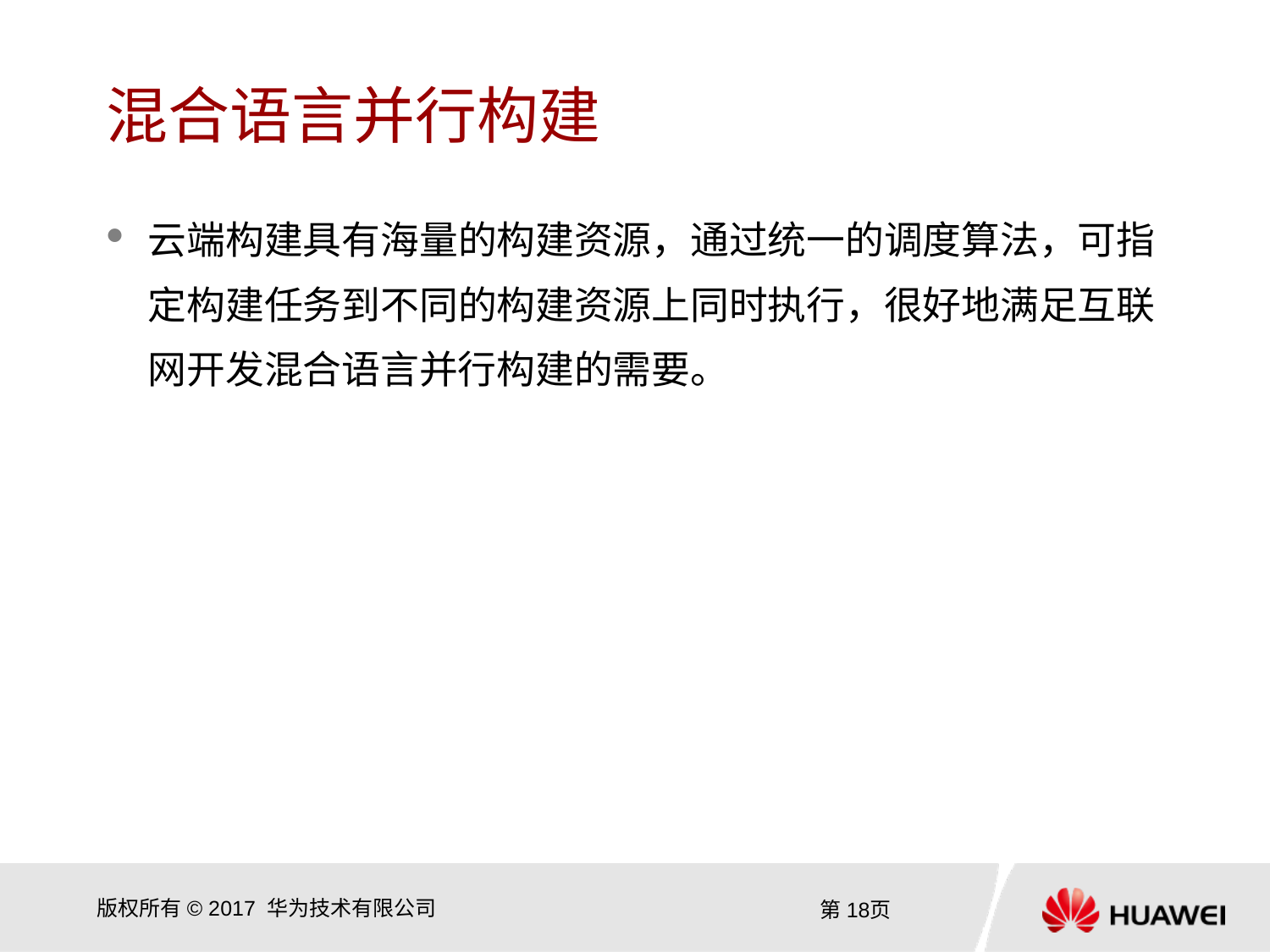

# 混合语言并行构建
云端构建具有海量的构建资源，通过统一的调度算法，可指定构建任务到不同的构建资源上同时执行，很好地满足互联网开发混合语言并行构建的需要。